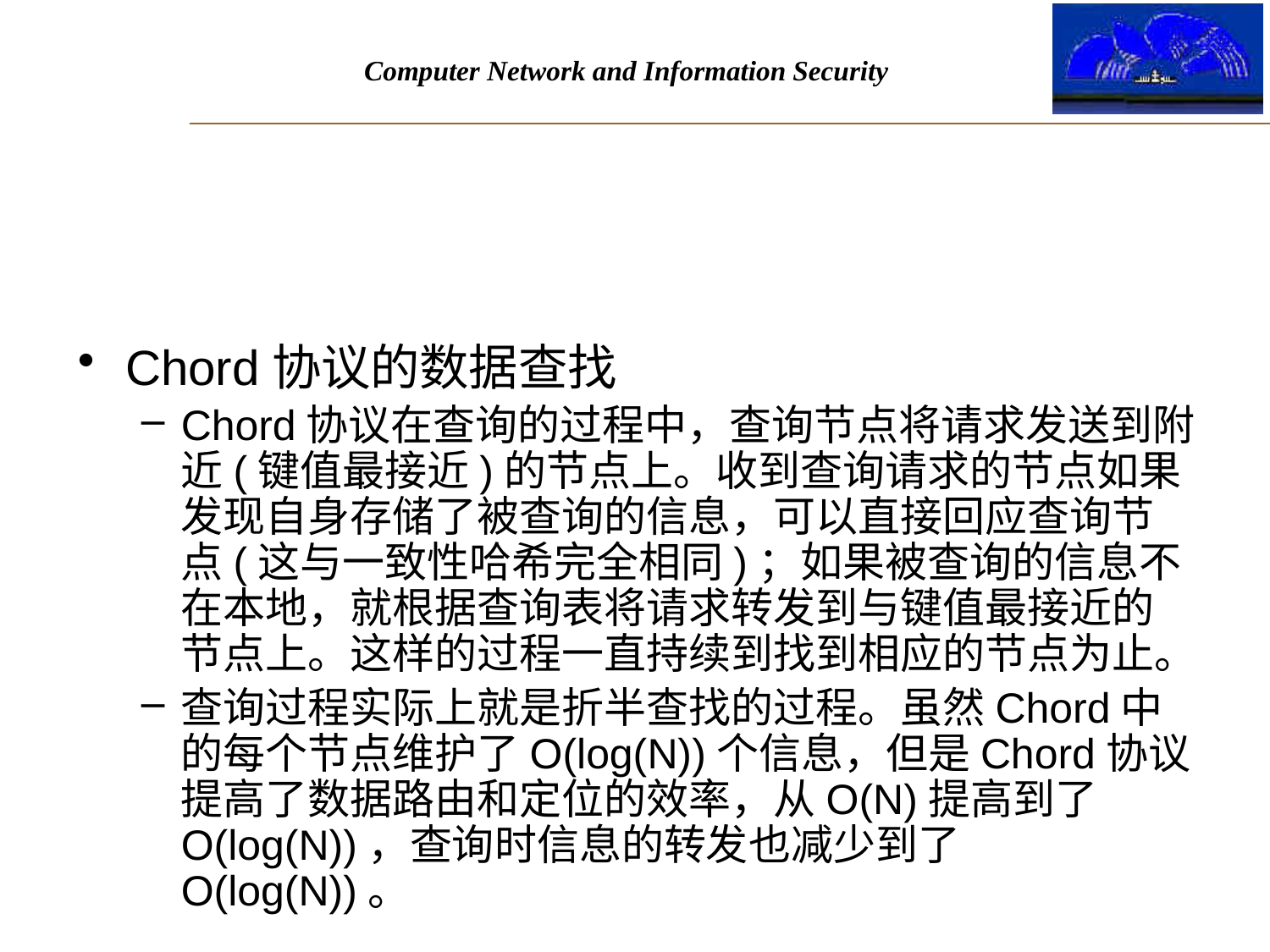

Chord协议的数据查找
Chord协议在查询的过程中，查询节点将请求发送到附近(键值最接近)的节点上。收到查询请求的节点如果发现自身存储了被查询的信息，可以直接回应查询节点(这与一致性哈希完全相同)；如果被查询的信息不在本地，就根据查询表将请求转发到与键值最接近的节点上。这样的过程一直持续到找到相应的节点为止。
查询过程实际上就是折半查找的过程。虽然Chord中的每个节点维护了O(log(N))个信息，但是Chord协议提高了数据路由和定位的效率，从O(N)提高到了O(log(N))，查询时信息的转发也减少到了O(log(N))。